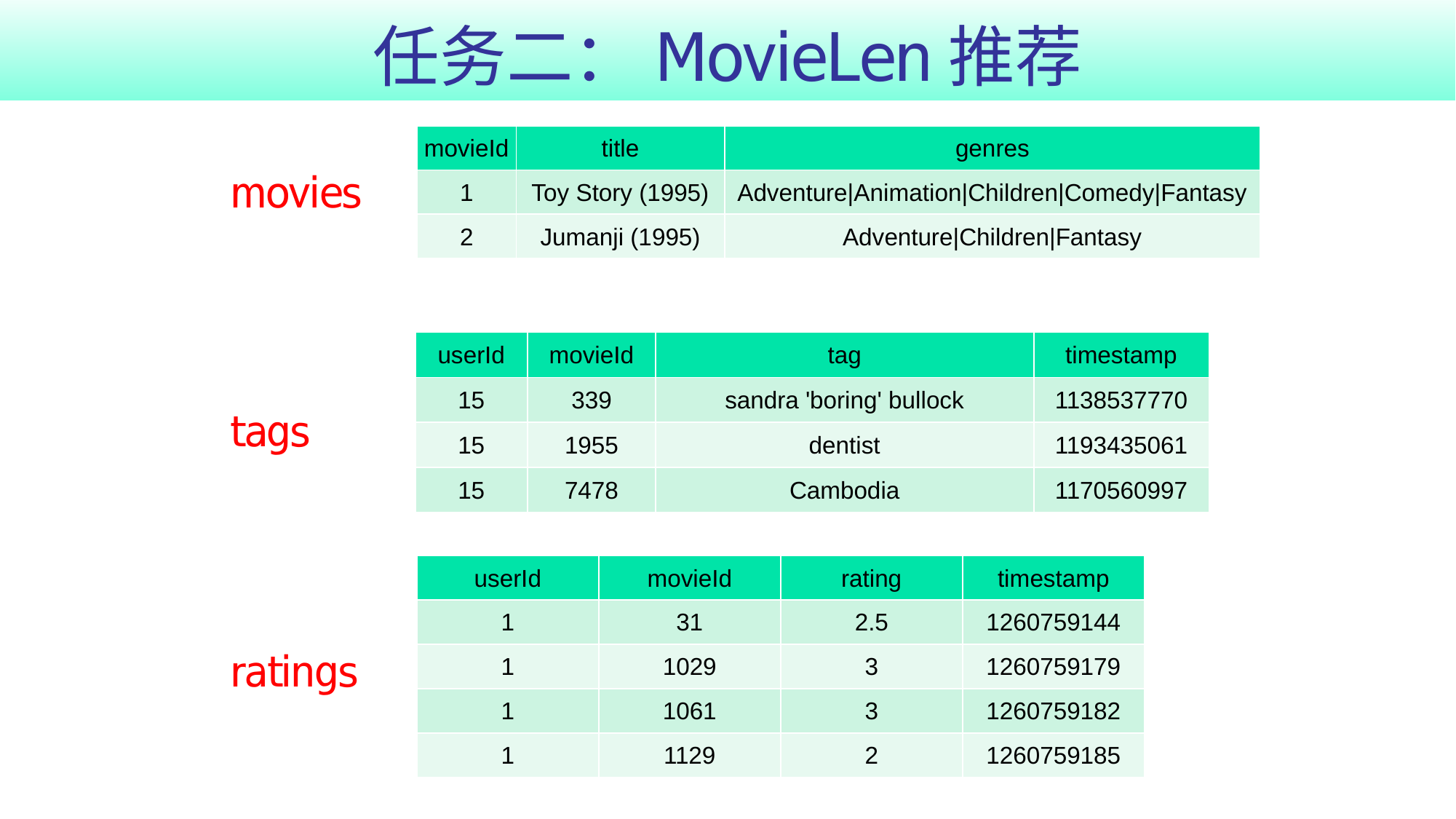

# 任务二：MovieLen推荐
| movieId | title | genres |
| --- | --- | --- |
| 1 | Toy Story (1995) | Adventure|Animation|Children|Comedy|Fantasy |
| 2 | Jumanji (1995) | Adventure|Children|Fantasy |
movies
| userId | movieId | tag | timestamp |
| --- | --- | --- | --- |
| 15 | 339 | sandra 'boring' bullock | 1138537770 |
| 15 | 1955 | dentist | 1193435061 |
| 15 | 7478 | Cambodia | 1170560997 |
tags
| userId | movieId | rating | timestamp |
| --- | --- | --- | --- |
| 1 | 31 | 2.5 | 1260759144 |
| 1 | 1029 | 3 | 1260759179 |
| 1 | 1061 | 3 | 1260759182 |
| 1 | 1129 | 2 | 1260759185 |
ratings